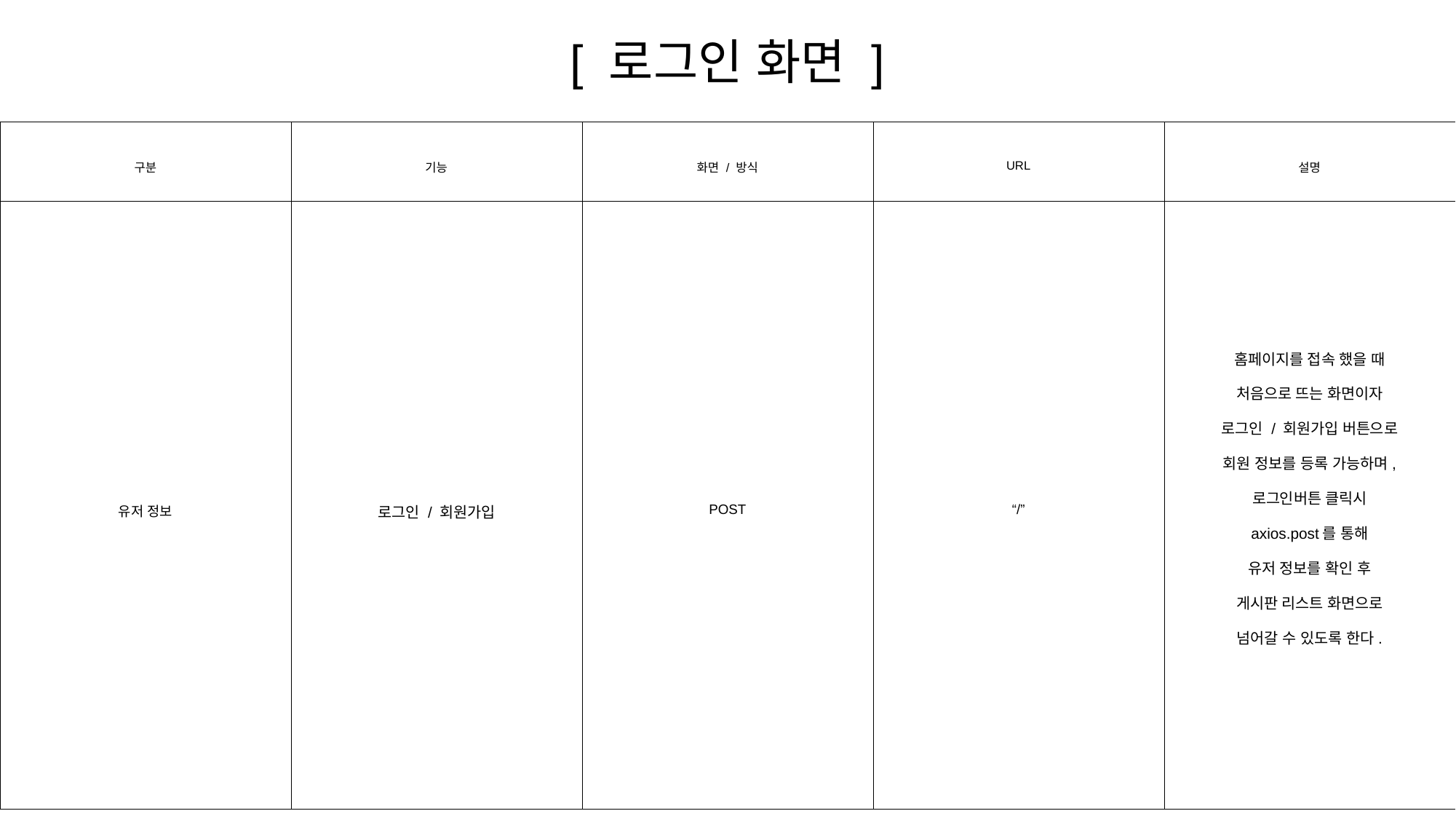

[ 로그인 화면 ]
| 구분 | 기능 | 화면 / 방식 | URL | 설명 |
| --- | --- | --- | --- | --- |
| 유저 정보 | 로그인 / 회원가입 | POST | “/” | 홈페이지를 접속 했을 때 처음으로 뜨는 화면이자 로그인 / 회원가입 버튼으로 회원 정보를 등록 가능하며, 로그인버튼 클릭시 axios.post를 통해 유저 정보를 확인 후 게시판 리스트 화면으로 넘어갈 수 있도록 한다. |